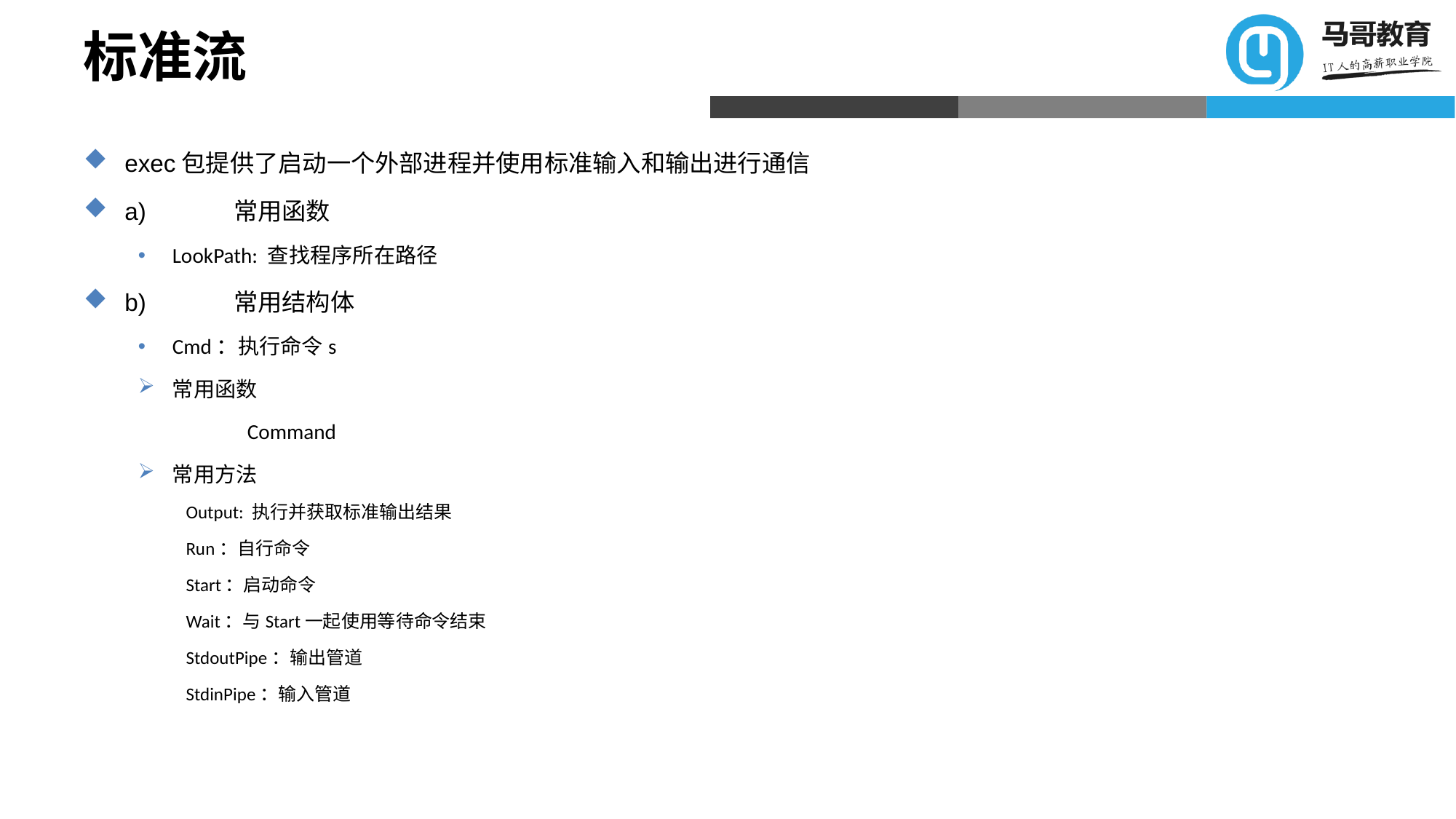

# 标准流
exec包提供了启动一个外部进程并使用标准输入和输出进行通信
a)	常用函数
LookPath: 查找程序所在路径
b)	常用结构体
Cmd：执行命令s
常用函数
	Command
常用方法
Output: 执行并获取标准输出结果
Run：自行命令
Start：启动命令
Wait：与Start一起使用等待命令结束
StdoutPipe：输出管道
StdinPipe：输入管道